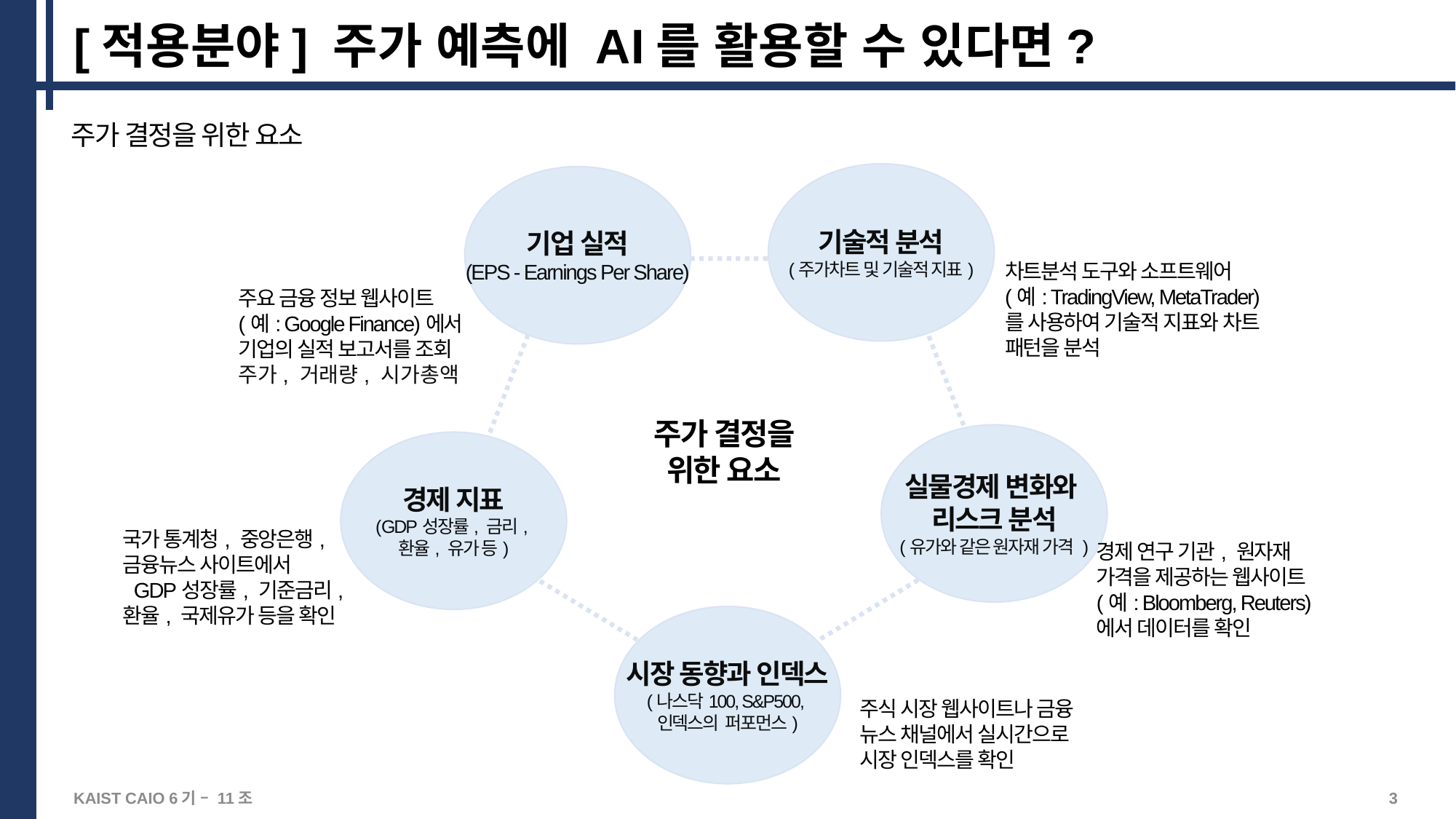

# [적용분야] 주가 예측에 AI를 활용할 수 있다면?
주가 결정을 위한 요소
기술적 분석
(주가차트 및 기술적 지표)
기업 실적
(EPS - Earnings Per Share)
차트분석 도구와 소프트웨어(예: TradingView, MetaTrader)를 사용하여 기술적 지표와 차트 패턴을 분석

주요 금융 정보 웹사이트(예: Google Finance)에서 기업의 실적 보고서를 조회
주가, 거래량, 시가총액
주가 결정을 위한 요소
실물경제 변화와
리스크 분석
(유가와 같은 원자재 가격 )
경제 지표
(GDP성장률, 금리,
환율, 유가 등)
국가 통계청, 중앙은행,
금융뉴스 사이트에서
 GDP성장률, 기준금리,
환율, 국제유가 등을 확인
경제 연구 기관, 원자재 가격을 제공하는 웹사이트(예: Bloomberg, Reuters)에서 데이터를 확인
시장 동향과 인덱스
(나스닥100, S&P500,
인덱스의  퍼포먼스)
주식 시장 웹사이트나 금융 뉴스 채널에서 실시간으로 시장 인덱스를 확인
3
KAIST CAIO 6기 – 11조